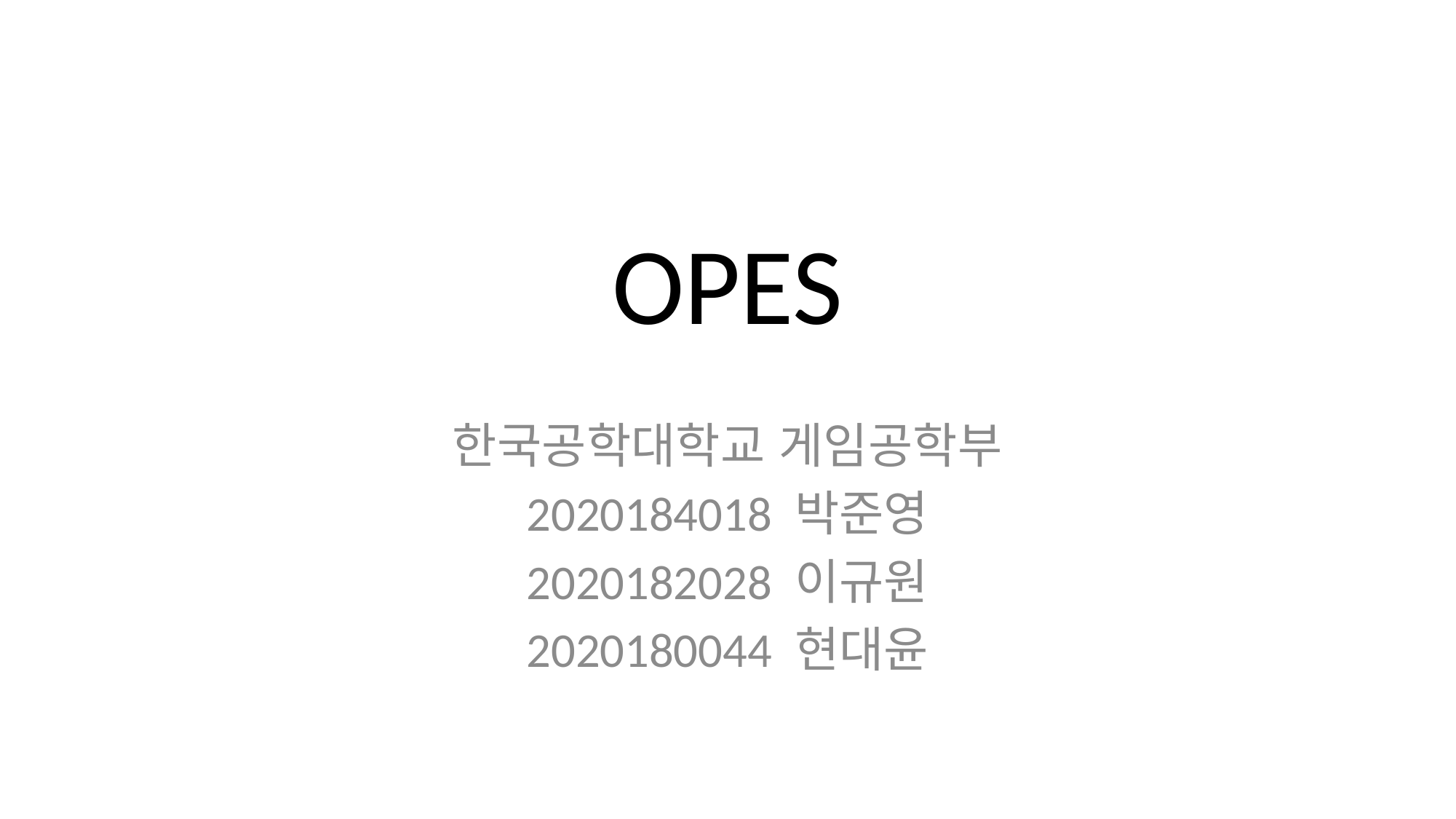

# OPES
한국공학대학교 게임공학부
2020184018 박준영
2020182028 이규원
2020180044 현대윤